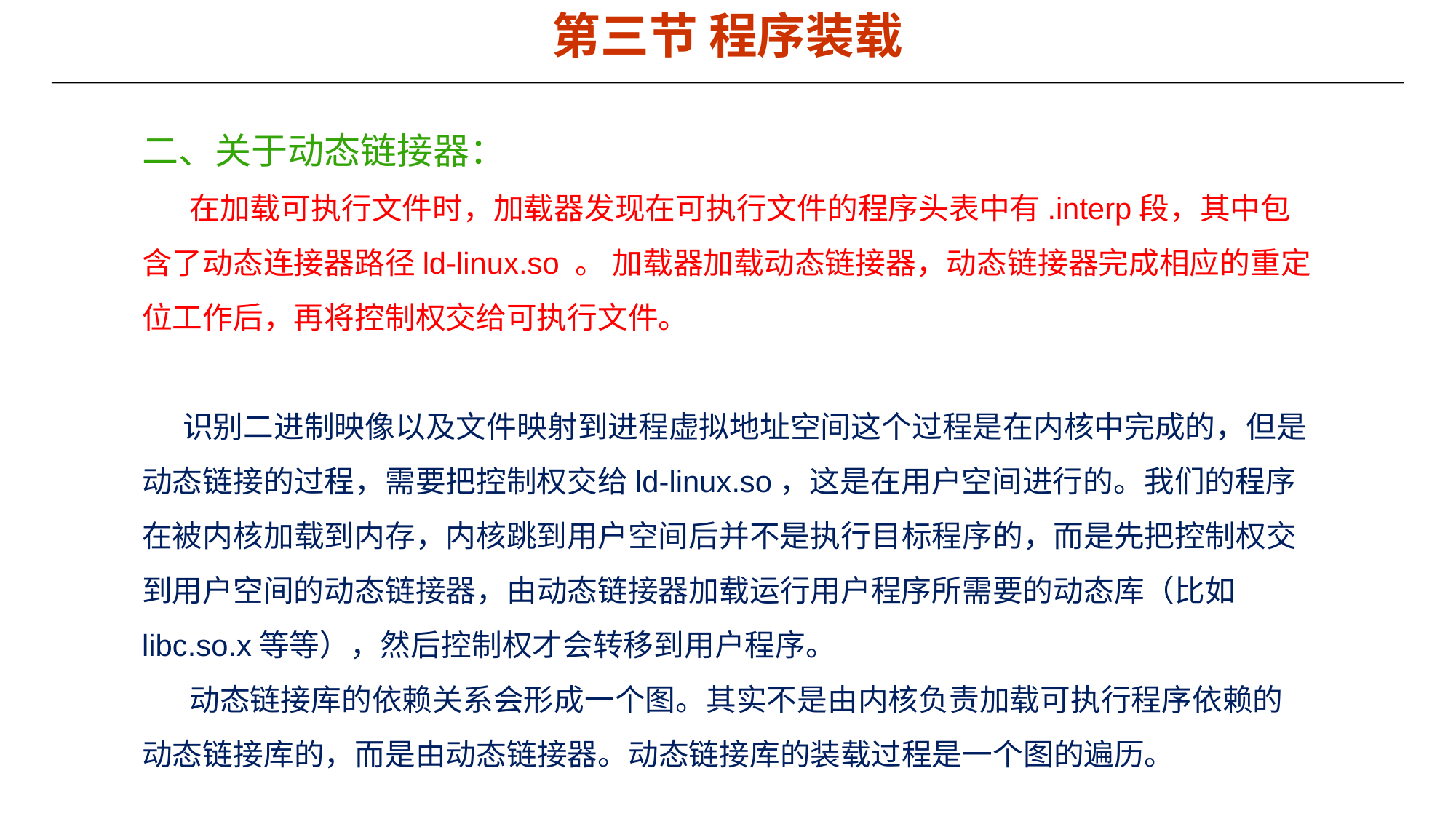

第三节 程序装载

二、关于动态链接器：
      在加载可执行文件时，加载器发现在可执行文件的程序头表中有.interp段，其中包含了动态连接器路径ld-linux.so 。 加载器加载动态链接器，动态链接器完成相应的重定位工作后，再将控制权交给可执行文件。

     识别二进制映像以及文件映射到进程虚拟地址空间这个过程是在内核中完成的，但是动态链接的过程，需要把控制权交给ld-linux.so，这是在用户空间进行的。我们的程序在被内核加载到内存，内核跳到用户空间后并不是执行目标程序的，而是先把控制权交到用户空间的动态链接器，由动态链接器加载运行用户程序所需要的动态库（比如libc.so.x等等），然后控制权才会转移到用户程序。
      动态链接库的依赖关系会形成一个图。其实不是由内核负责加载可执行程序依赖的动态链接库的，而是由动态链接器。动态链接库的装载过程是一个图的遍历。